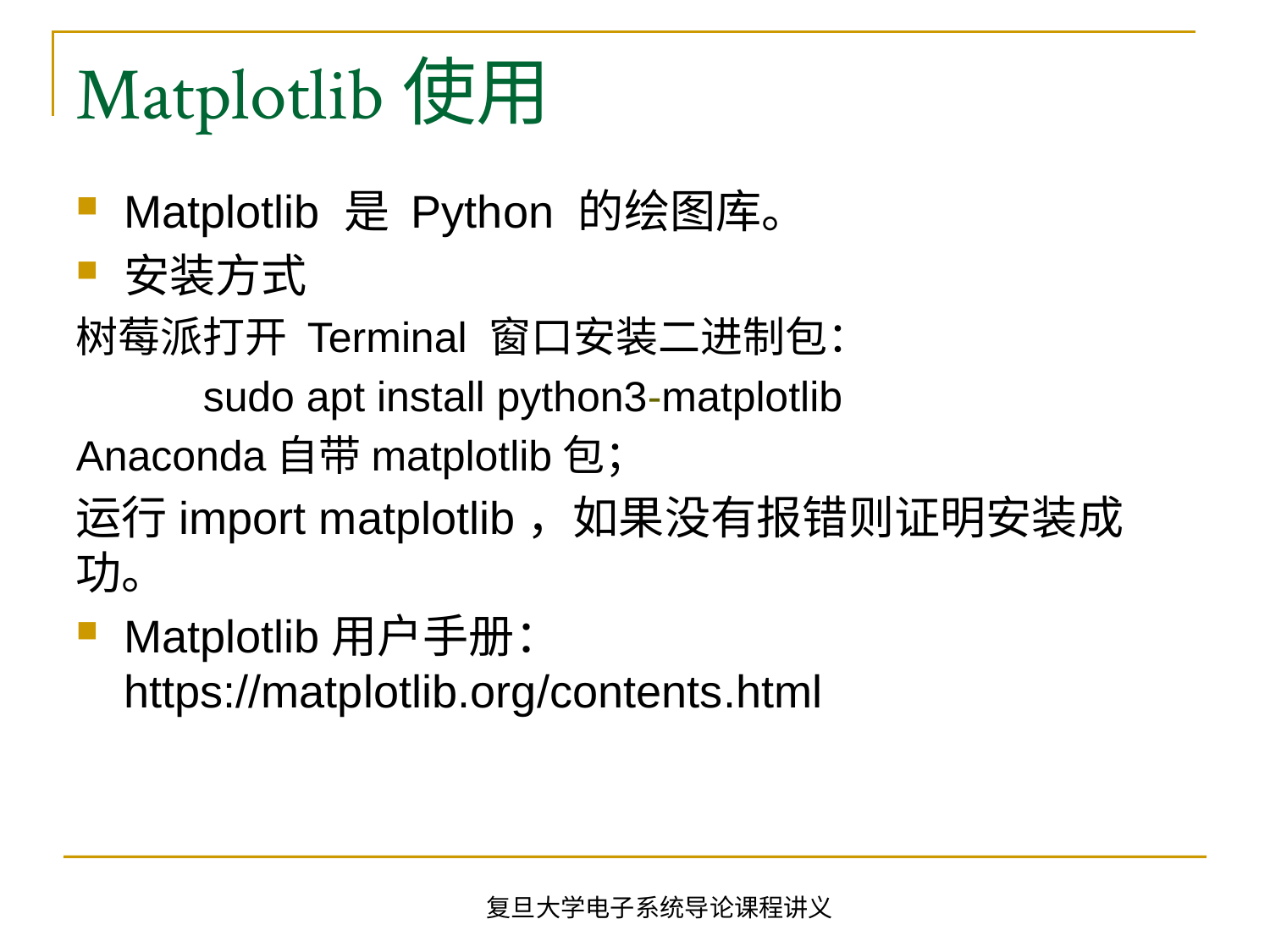

# Matplotlib使用
Matplotlib 是 Python 的绘图库。
安装方式
树莓派打开 Terminal 窗口安装二进制包：
	sudo apt install python3-matplotlib
Anaconda自带matplotlib包；
运行import matplotlib，如果没有报错则证明安装成功。
Matplotlib用户手册： https://matplotlib.org/contents.html